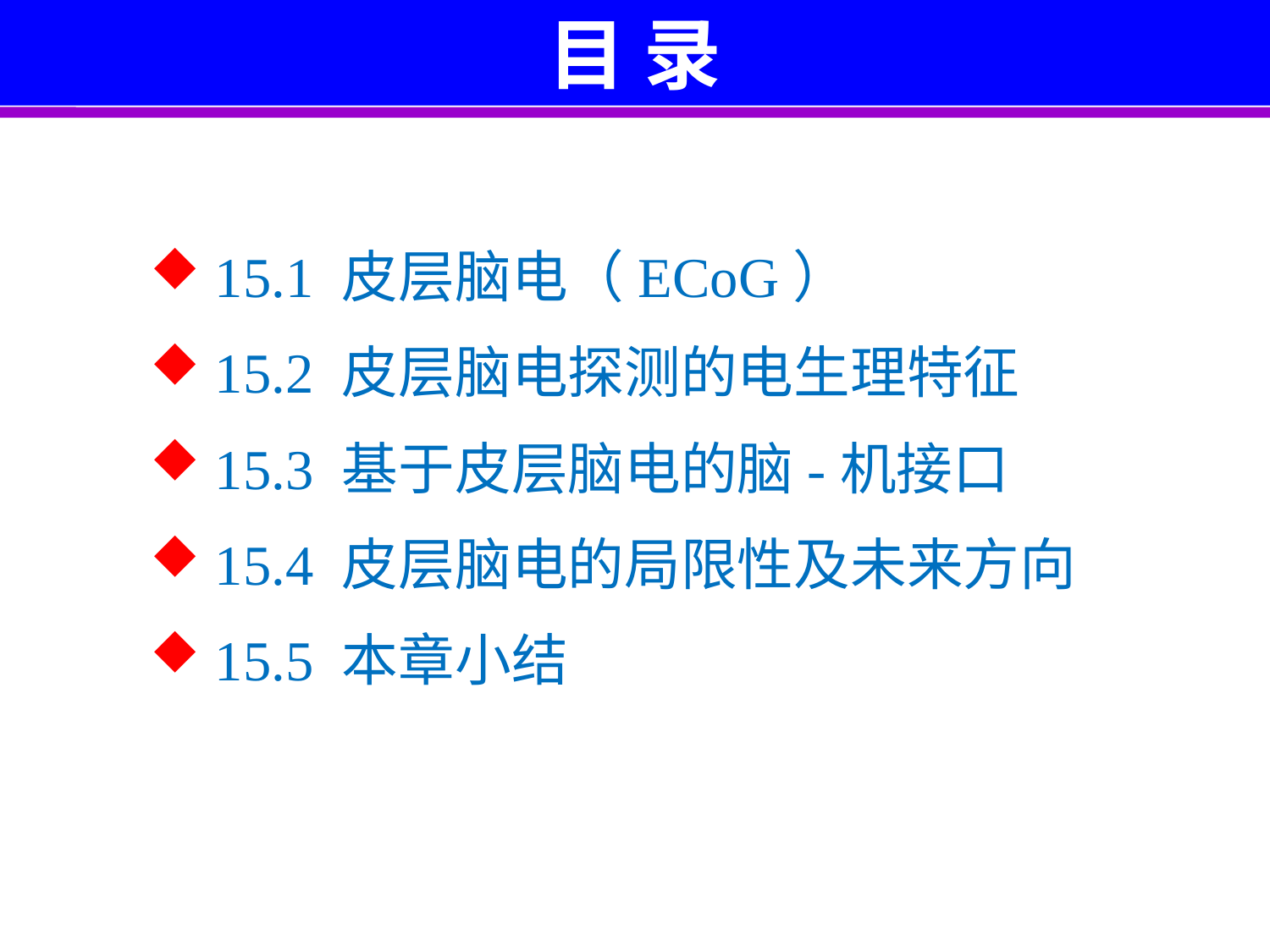

目 录

 15.1 皮层脑电（ECoG）
 15.2 皮层脑电探测的电生理特征
 15.3 基于皮层脑电的脑-机接口
 15.4 皮层脑电的局限性及未来方向
 15.5 本章小结